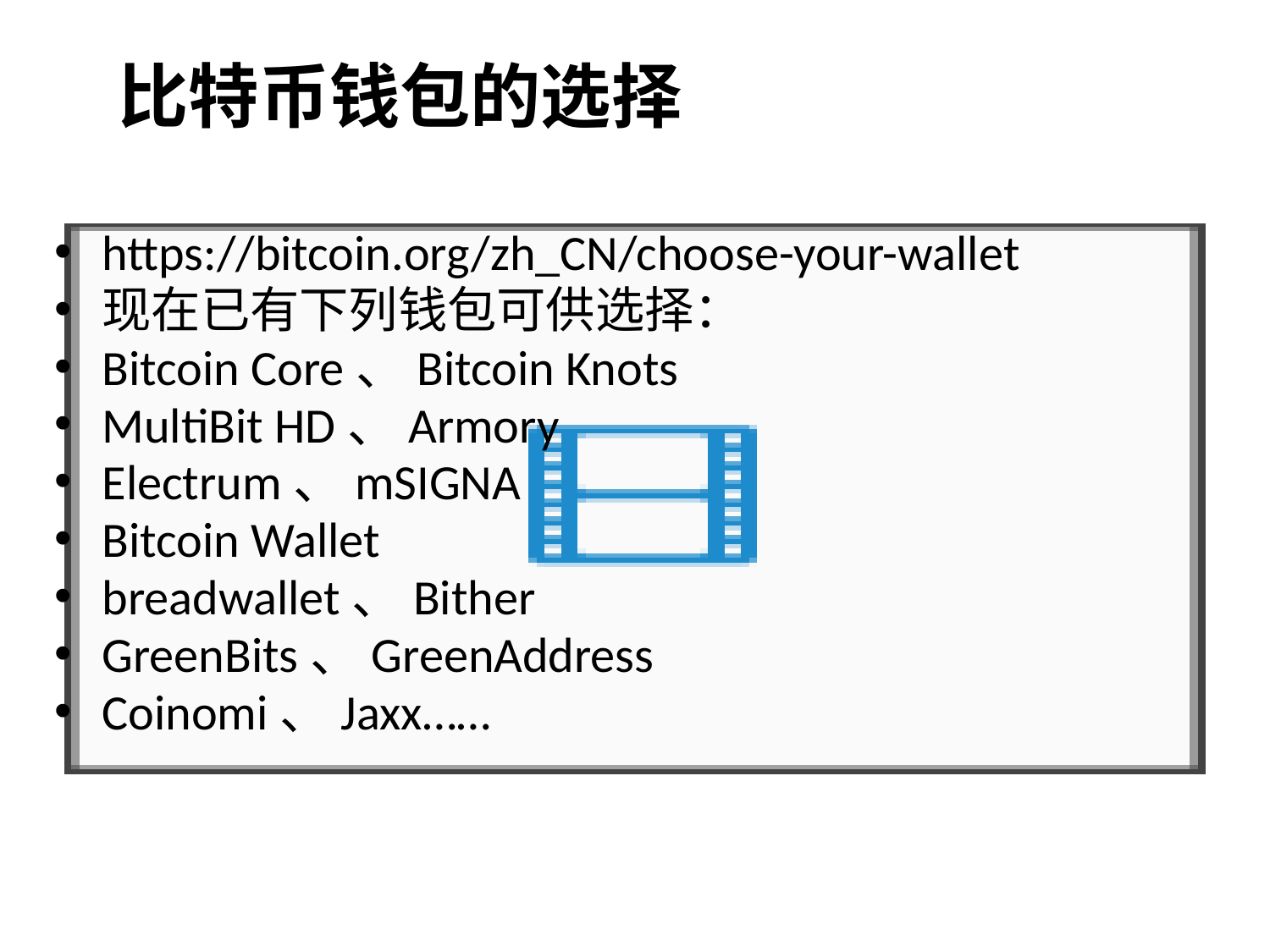

# 比特币钱包的选择
https://bitcoin.org/zh_CN/choose-your-wallet
现在已有下列钱包可供选择：
Bitcoin Core、Bitcoin Knots
MultiBit HD、Armory
Electrum、mSIGNA
Bitcoin Wallet
breadwallet、Bither
GreenBits、GreenAddress
Coinomi、Jaxx……